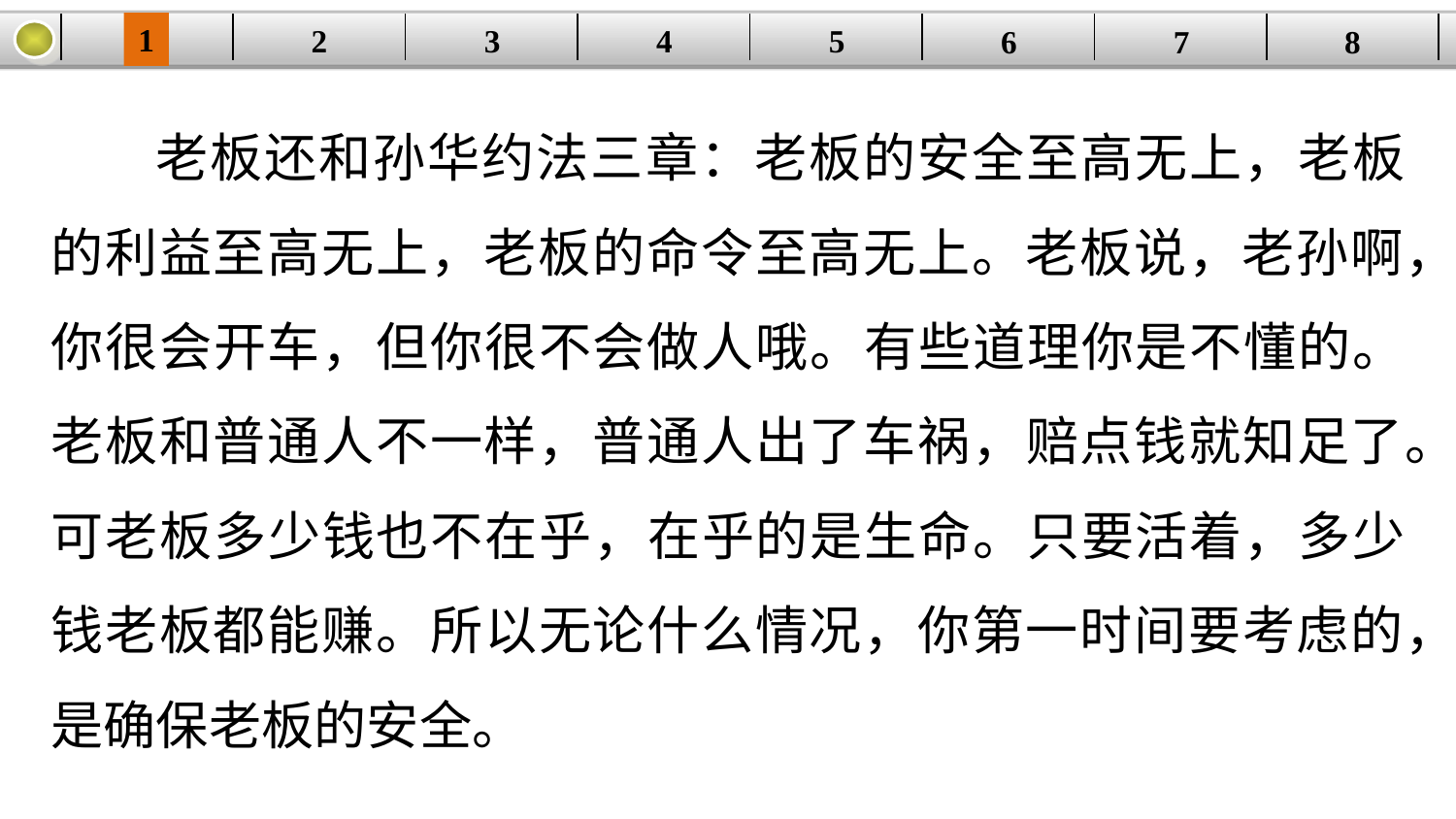

1
2
3
4
|  |  |  |  |  |  |  |  |
| --- | --- | --- | --- | --- | --- | --- | --- |
5
6
7
8

老板还和孙华约法三章：老板的安全至高无上，老板的利益至高无上，老板的命令至高无上。老板说，老孙啊，你很会开车，但你很不会做人哦。有些道理你是不懂的。老板和普通人不一样，普通人出了车祸，赔点钱就知足了。可老板多少钱也不在乎，在乎的是生命。只要活着，多少钱老板都能赚。所以无论什么情况，你第一时间要考虑的，是确保老板的安全。